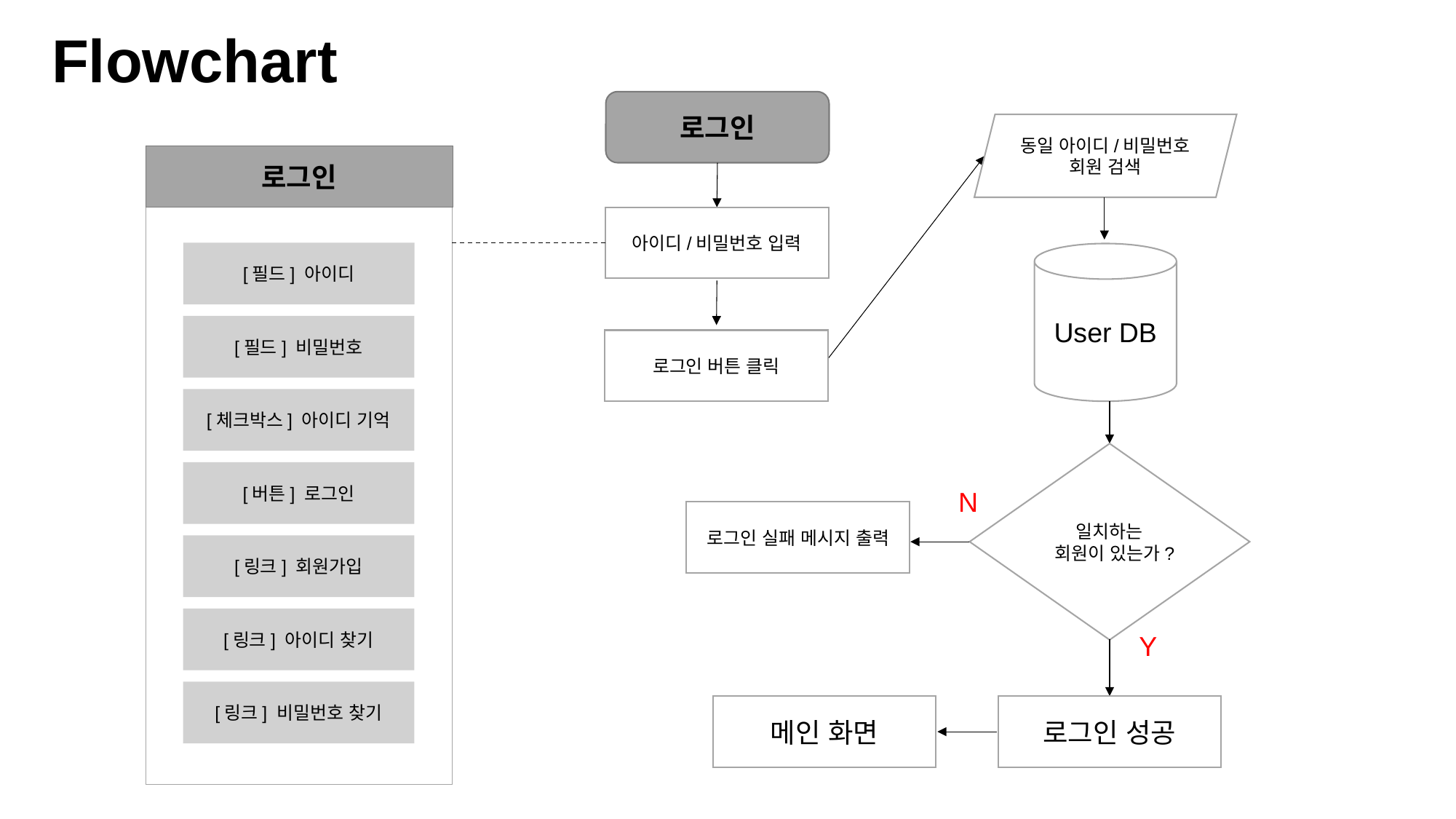

Flowchart
로그인
동일 아이디/비밀번호 회원 검색
로그인

아이디/비밀번호 입력
[필드] 아이디
User DB
[필드] 비밀번호
로그인 버튼 클릭
[체크박스] 아이디 기억
일치하는 회원이 있는가?
[버튼] 로그인
N
로그인 실패 메시지 출력
[링크] 회원가입
[링크] 아이디 찾기
Y
[링크] 비밀번호 찾기
메인 화면
로그인 성공